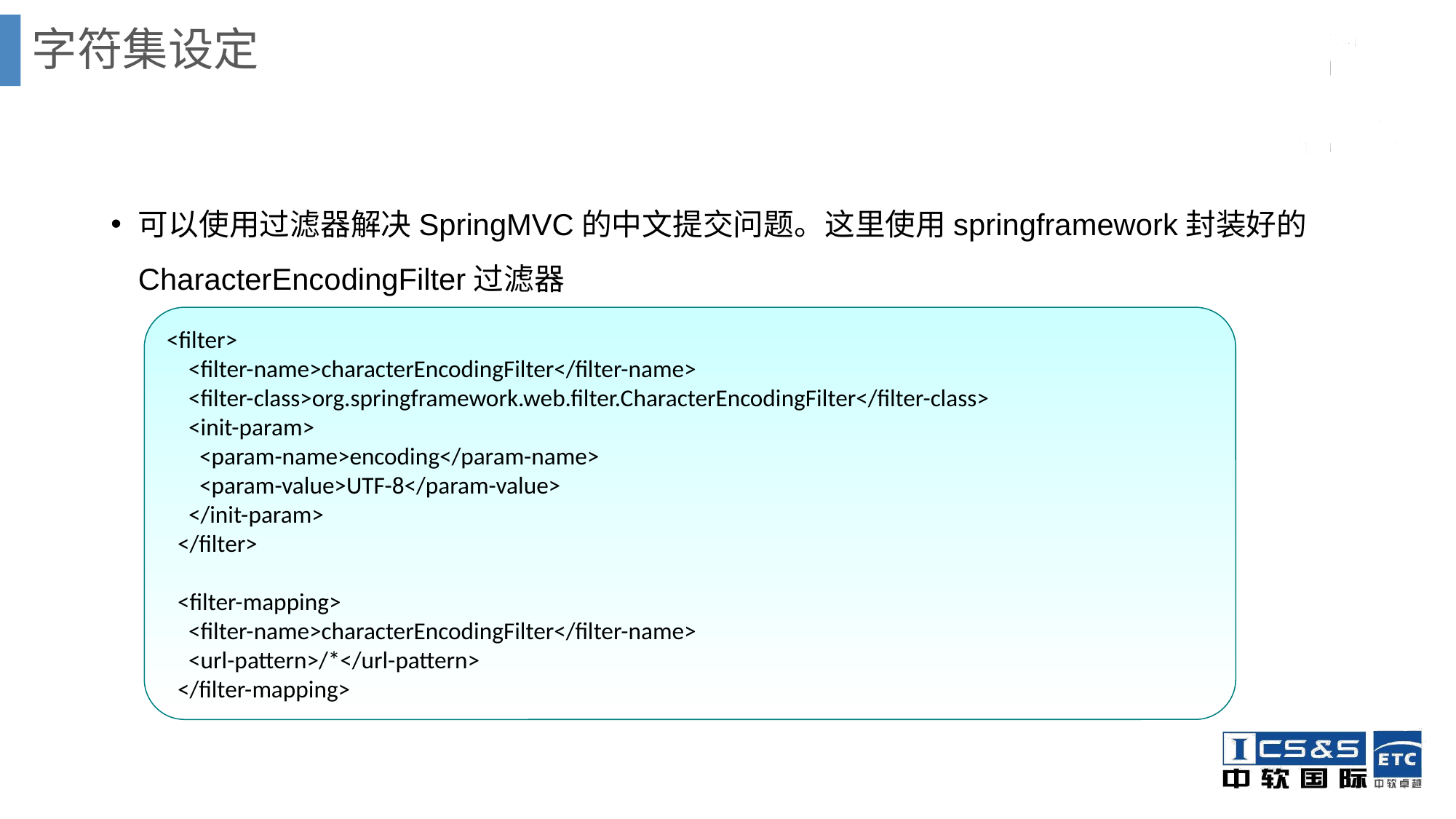

# 字符集设定
可以使用过滤器解决SpringMVC的中文提交问题。这里使用springframework封装好的CharacterEncodingFilter过滤器
<filter>
    <filter-name>characterEncodingFilter</filter-name>
    <filter-class>org.springframework.web.filter.CharacterEncodingFilter</filter-class>
    <init-param>
      <param-name>encoding</param-name>
      <param-value>UTF-8</param-value>
    </init-param>
  </filter>

  <filter-mapping>
    <filter-name>characterEncodingFilter</filter-name>
    <url-pattern>/*</url-pattern>
  </filter-mapping>